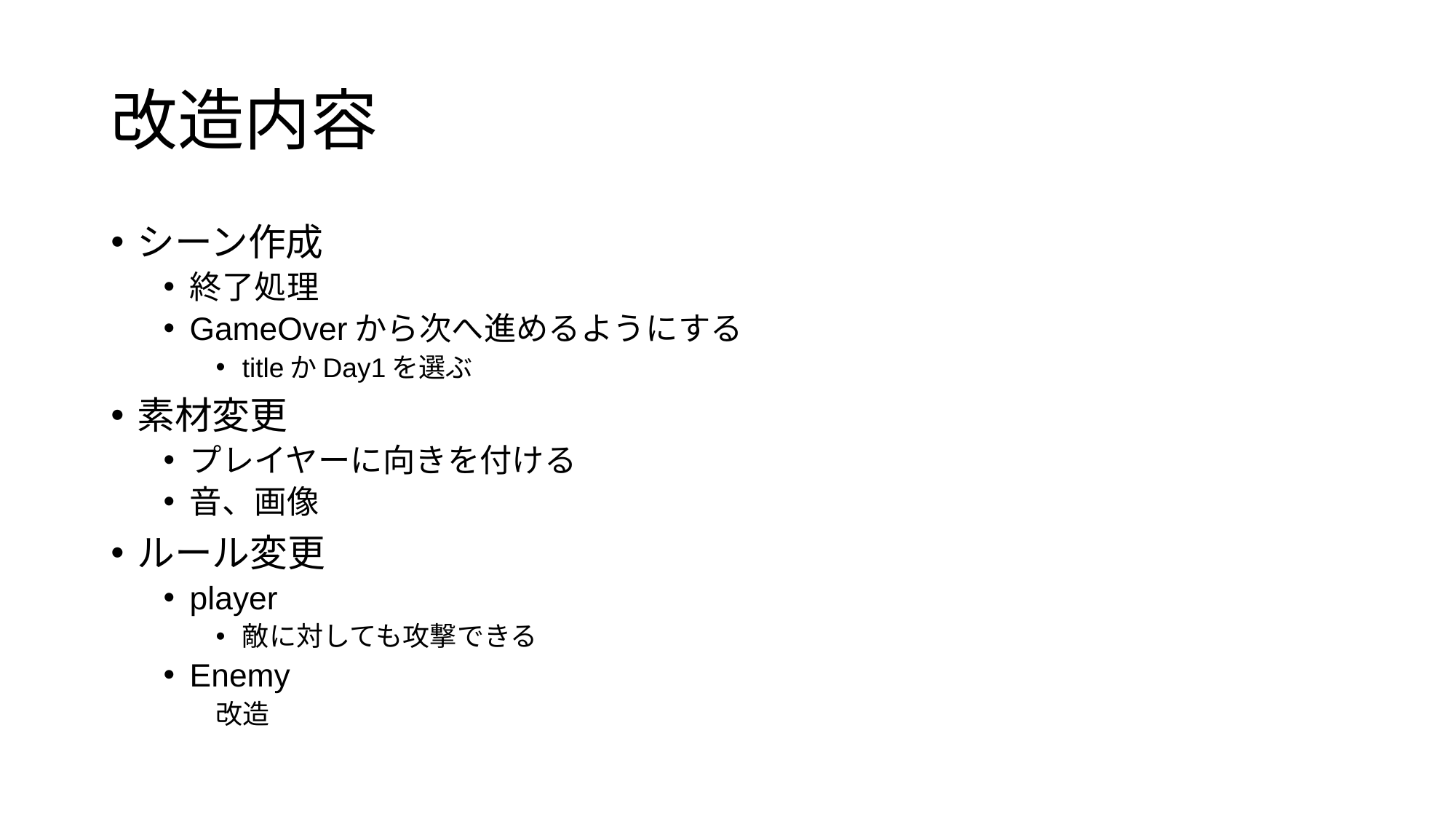

# 改造内容
シーン作成
終了処理
GameOverから次へ進めるようにする
titleかDay1を選ぶ
素材変更
プレイヤーに向きを付ける
音、画像
ルール変更
player
敵に対しても攻撃できる
Enemy
改造